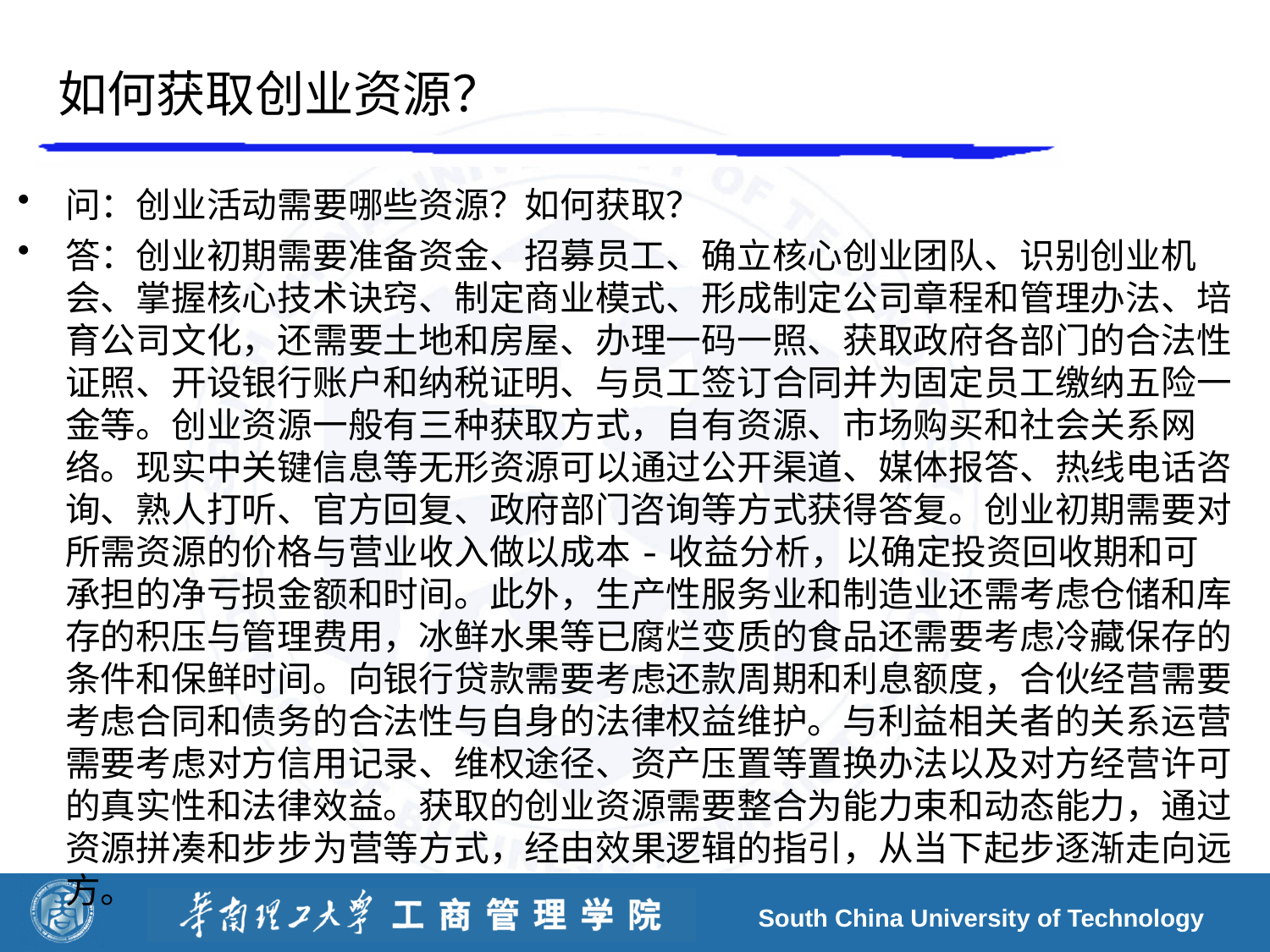

# 如何获取创业资源？
问：创业活动需要哪些资源？如何获取？
答：创业初期需要准备资金、招募员工、确立核心创业团队、识别创业机会、掌握核心技术诀窍、制定商业模式、形成制定公司章程和管理办法、培育公司文化，还需要土地和房屋、办理一码一照、获取政府各部门的合法性证照、开设银行账户和纳税证明、与员工签订合同并为固定员工缴纳五险一金等。创业资源一般有三种获取方式，自有资源、市场购买和社会关系网络。现实中关键信息等无形资源可以通过公开渠道、媒体报答、热线电话咨询、熟人打听、官方回复、政府部门咨询等方式获得答复。创业初期需要对所需资源的价格与营业收入做以成本-收益分析，以确定投资回收期和可承担的净亏损金额和时间。此外，生产性服务业和制造业还需考虑仓储和库存的积压与管理费用，冰鲜水果等已腐烂变质的食品还需要考虑冷藏保存的条件和保鲜时间。向银行贷款需要考虑还款周期和利息额度，合伙经营需要考虑合同和债务的合法性与自身的法律权益维护。与利益相关者的关系运营需要考虑对方信用记录、维权途径、资产压置等置换办法以及对方经营许可的真实性和法律效益。获取的创业资源需要整合为能力束和动态能力，通过资源拼凑和步步为营等方式，经由效果逻辑的指引，从当下起步逐渐走向远方。
South China University of Technology